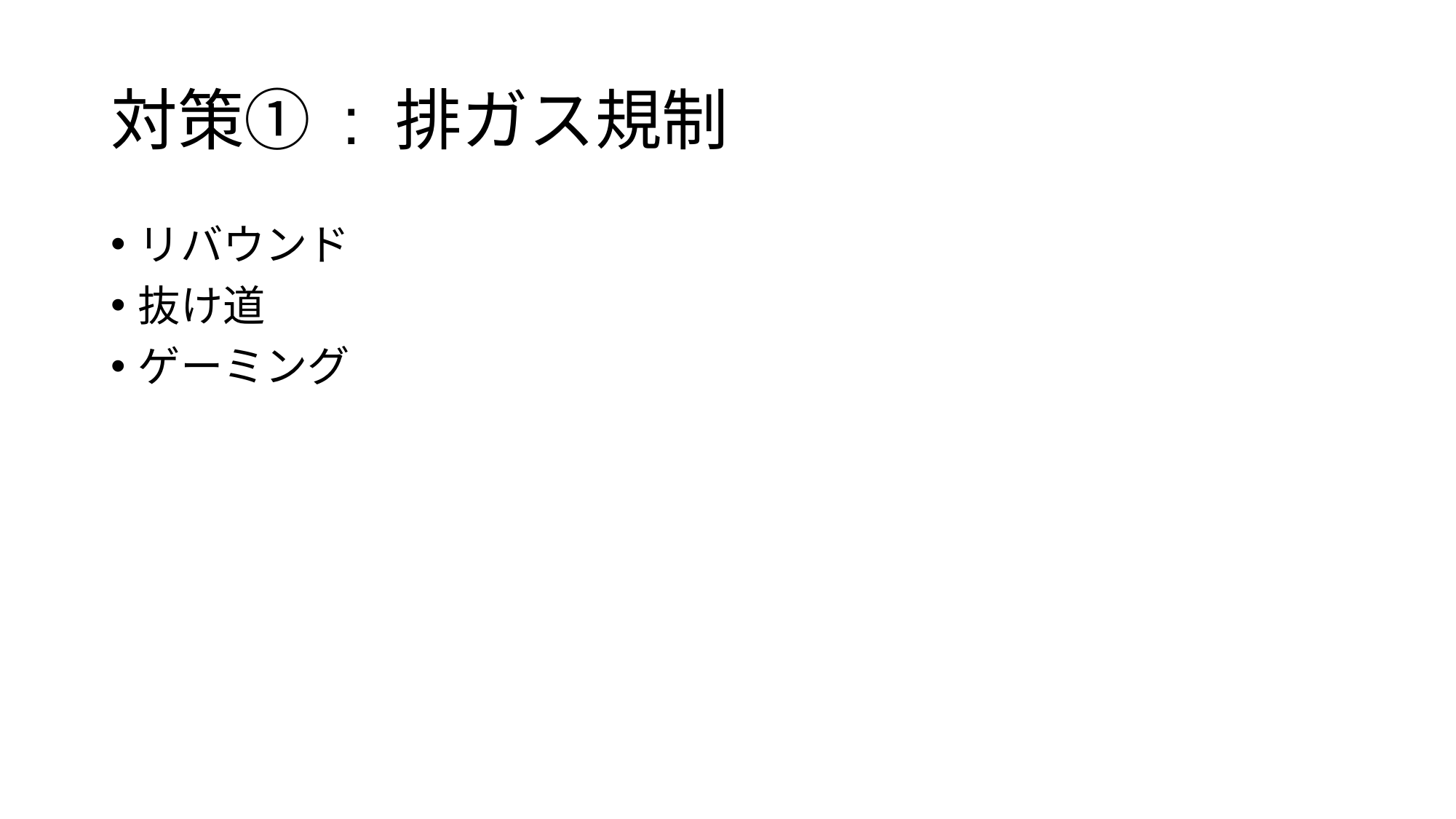

# 対策① : 排ガス規制
リバウンド
抜け道
ゲーミング